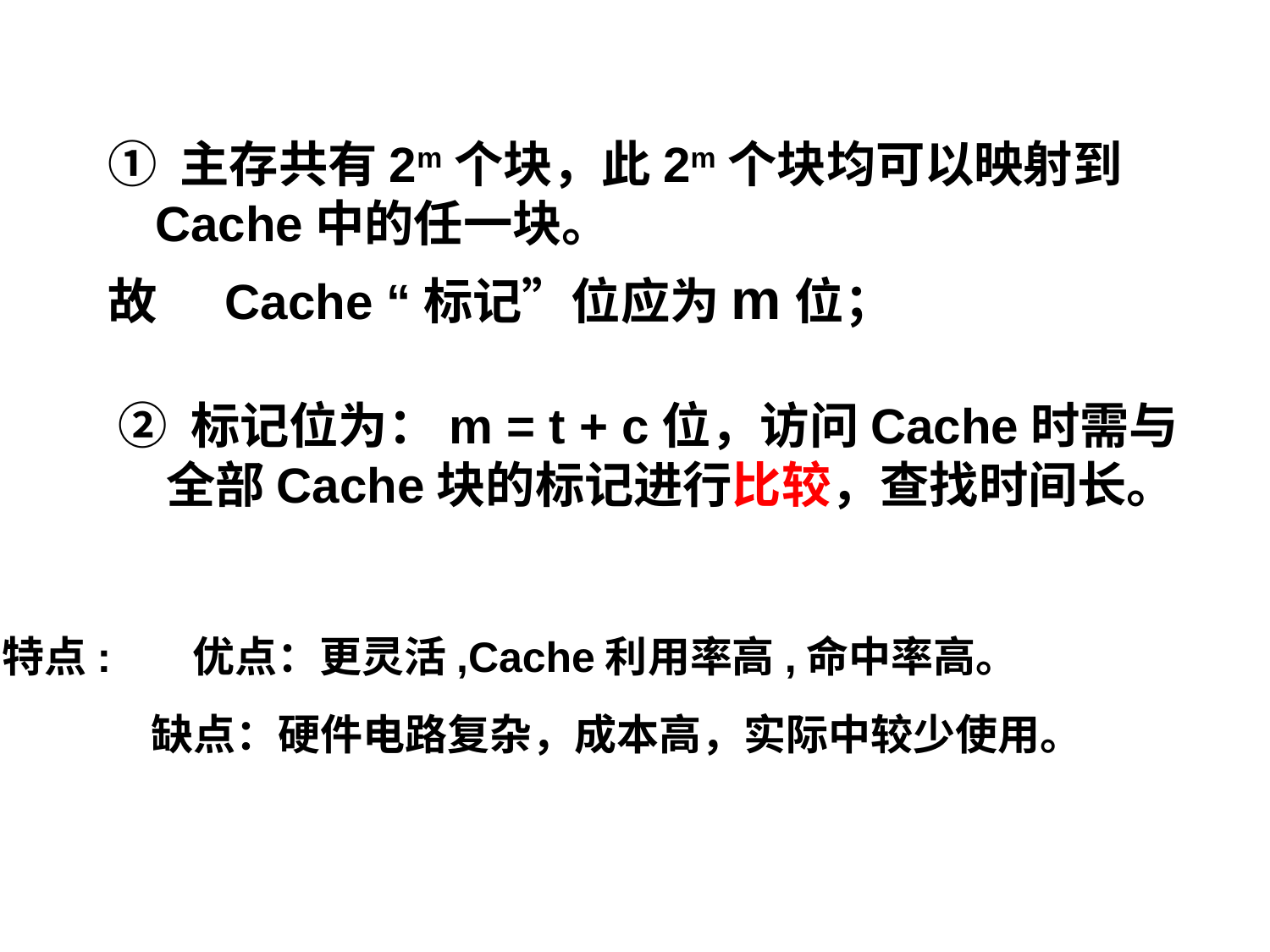

① 主存共有2m个块，此2m个块均可以映射到Cache中的任一块。
故     Cache “标记”位应为m位；
② 标记位为：m = t + c位，访问Cache时需与全部Cache块的标记进行比较，查找时间长。
特点:
优点：更灵活,Cache利用率高,命中率高。
缺点：硬件电路复杂，成本高，实际中较少使用。